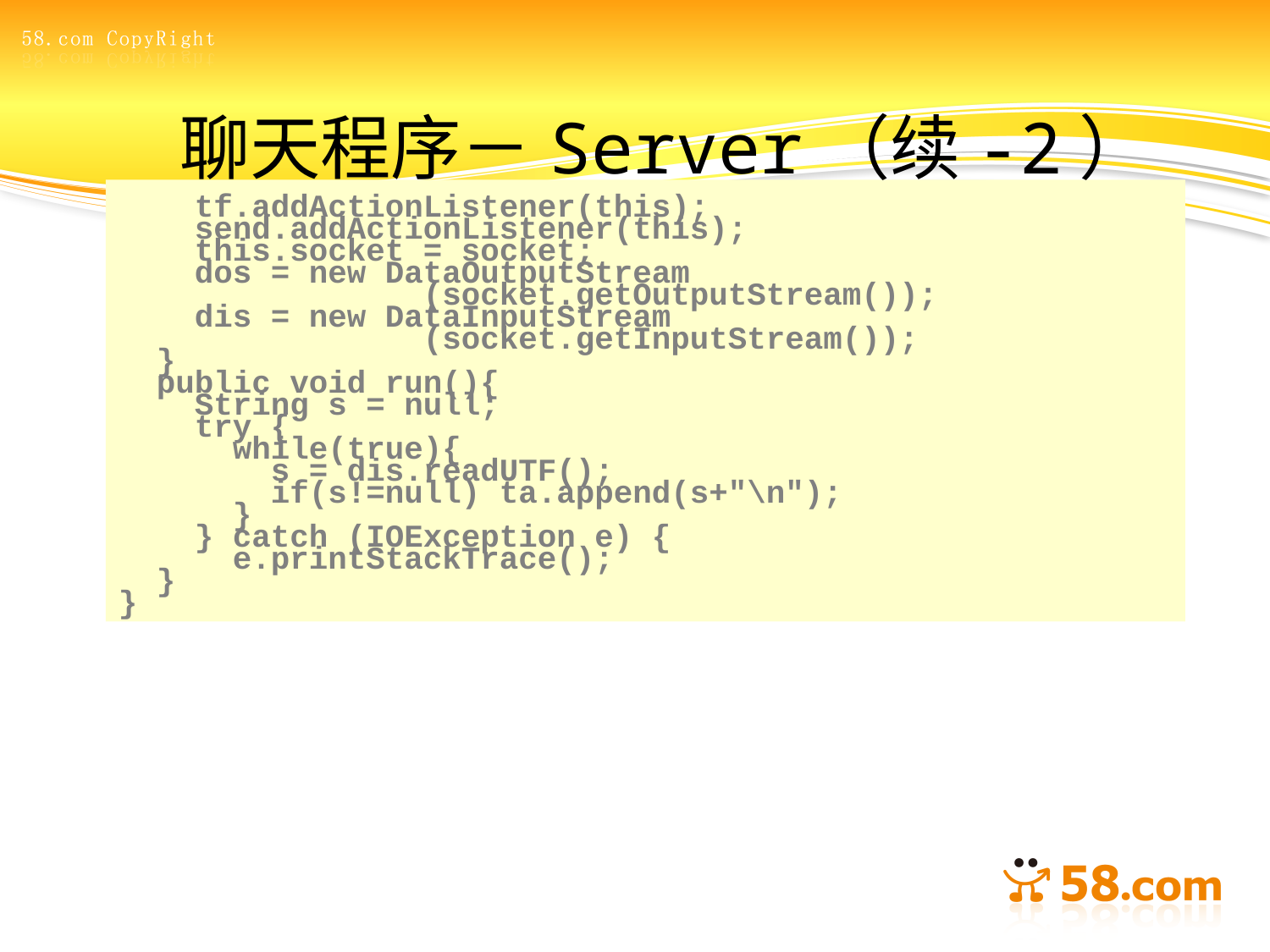

# 聊天程序－Server（续-2）

    tf.addActionListener(this);
    send.addActionListener(this);
    this.socket = socket;
    dos = new DataOutputStream
                (socket.getOutputStream());
    dis = new DataInputStream
                (socket.getInputStream());
  }
  public void run(){
    String s = null;
    try {
      while(true){
        s = dis.readUTF();
        if(s!=null) ta.append(s+"\n");
      }
    } catch (IOException e) {
      e.printStackTrace();
  }
}